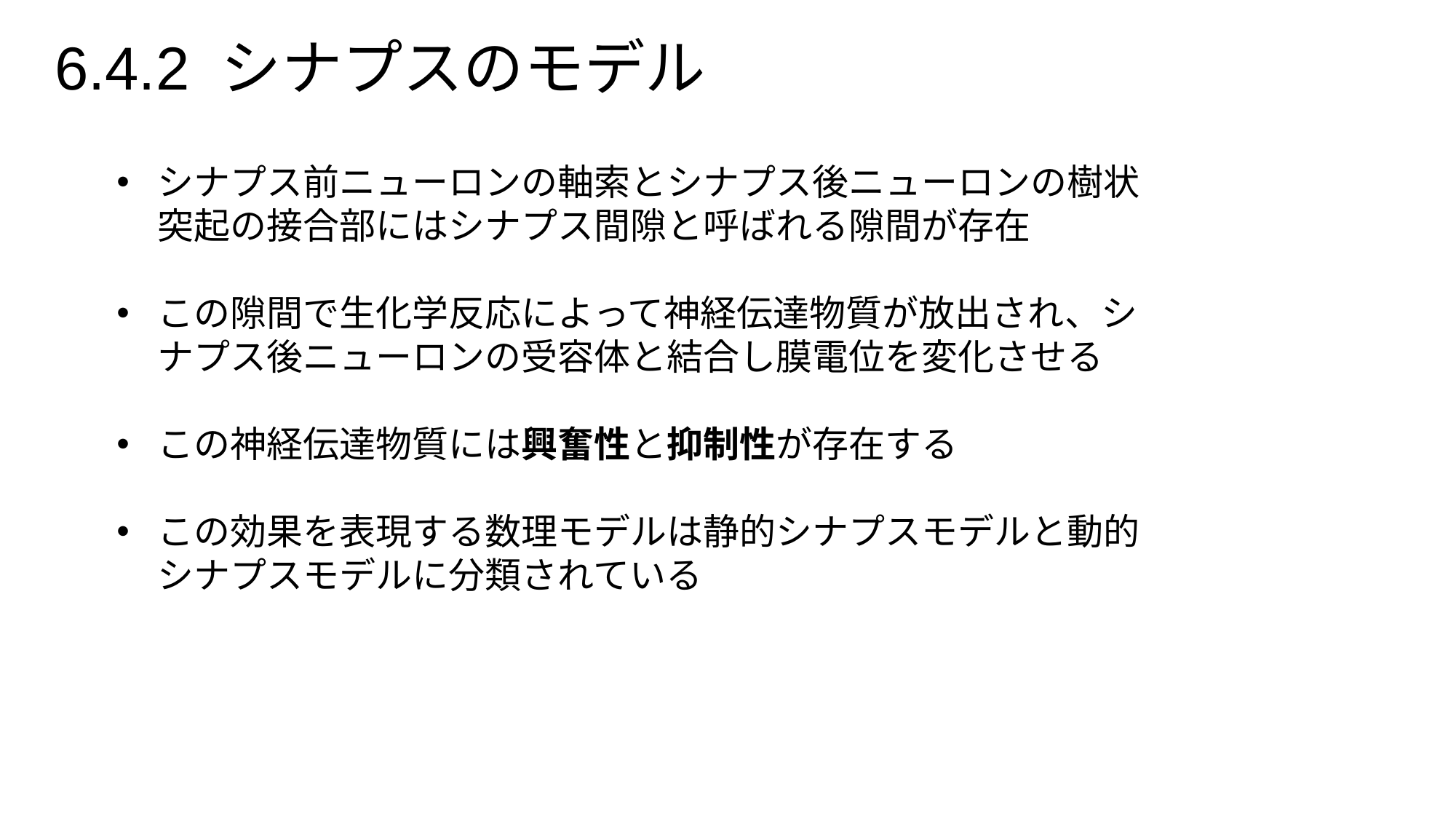

# 6.4.2 シナプスのモデル
シナプス前ニューロンの軸索とシナプス後ニューロンの樹状突起の接合部にはシナプス間隙と呼ばれる隙間が存在

この隙間で生化学反応によって神経伝達物質が放出され、シナプス後ニューロンの受容体と結合し膜電位を変化させる

この神経伝達物質には興奮性と抑制性が存在する

この効果を表現する数理モデルは静的シナプスモデルと動的シナプスモデルに分類されている